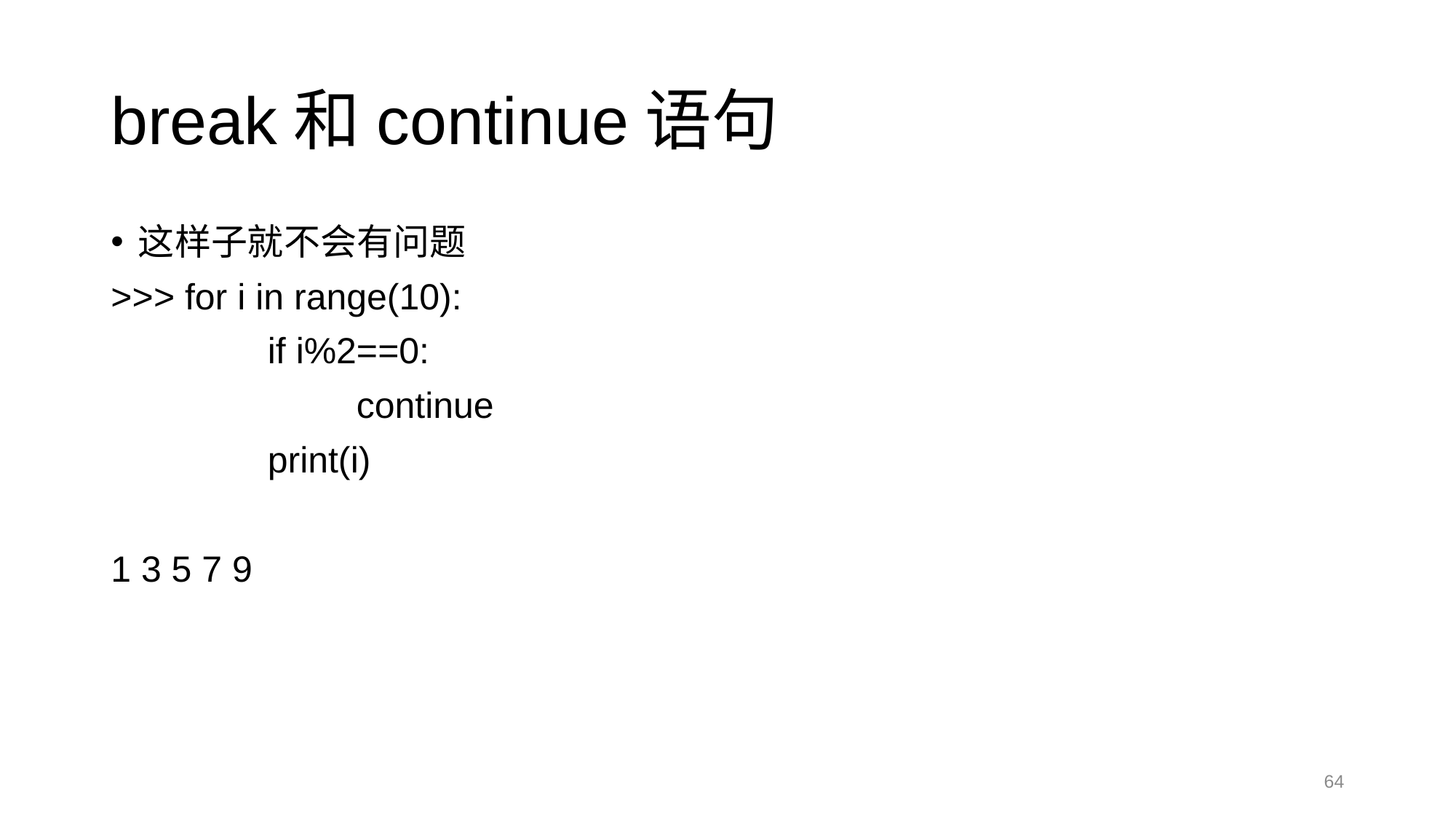

# break和continue语句
这样子就不会有问题
>>> for i in range(10):
		  if i%2==0:
			continue
		  print(i)

1 3 5 7 9
64